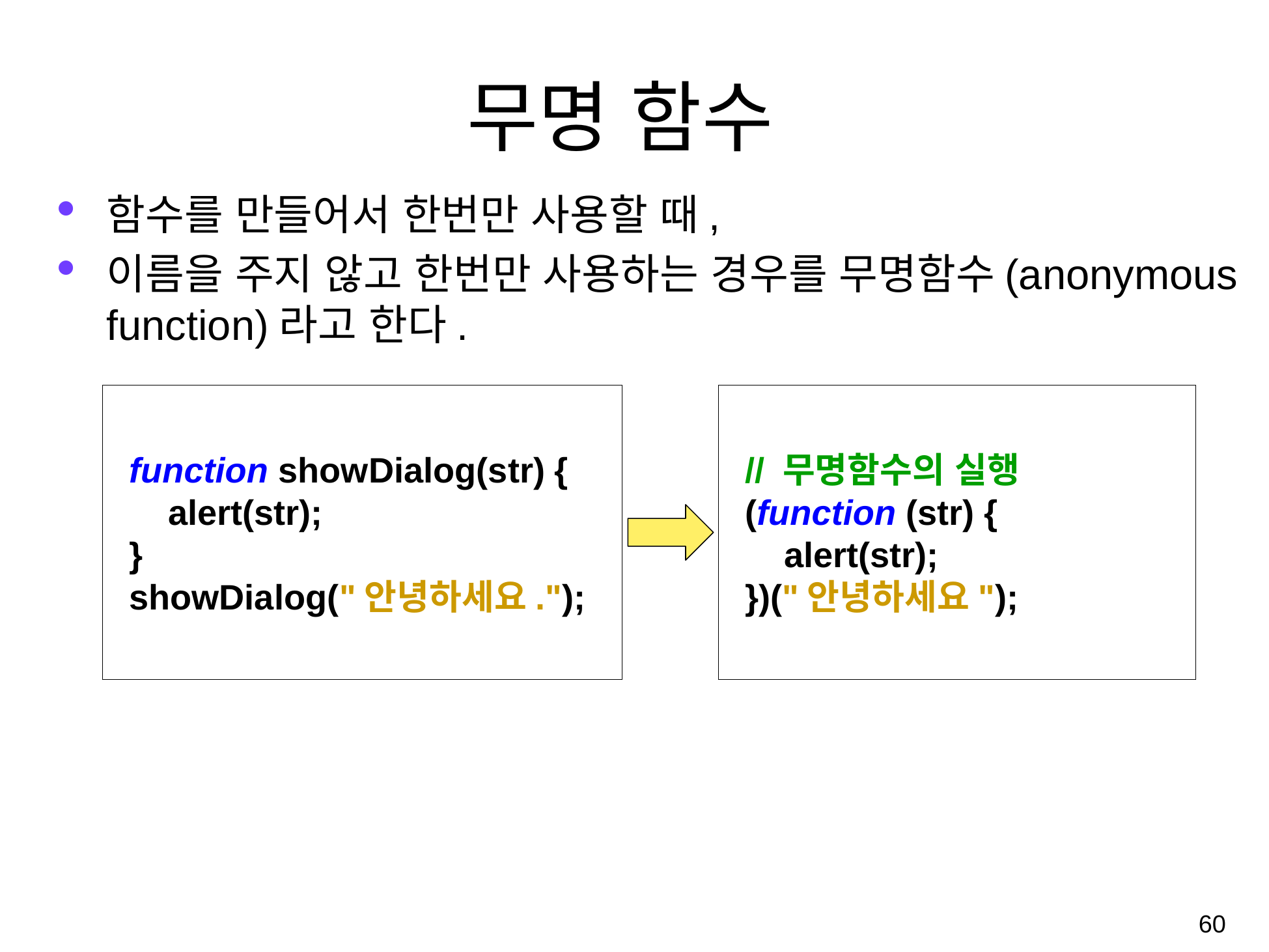

# 무명 함수
함수를 만들어서 한번만 사용할 때,
이름을 주지 않고 한번만 사용하는 경우를 무명함수(anonymous function)라고 한다.

function showDialog(str) {
    alert(str);
}
showDialog("안녕하세요.");
// 무명함수의 실행
(function (str) {
    alert(str);
})("안녕하세요");

60